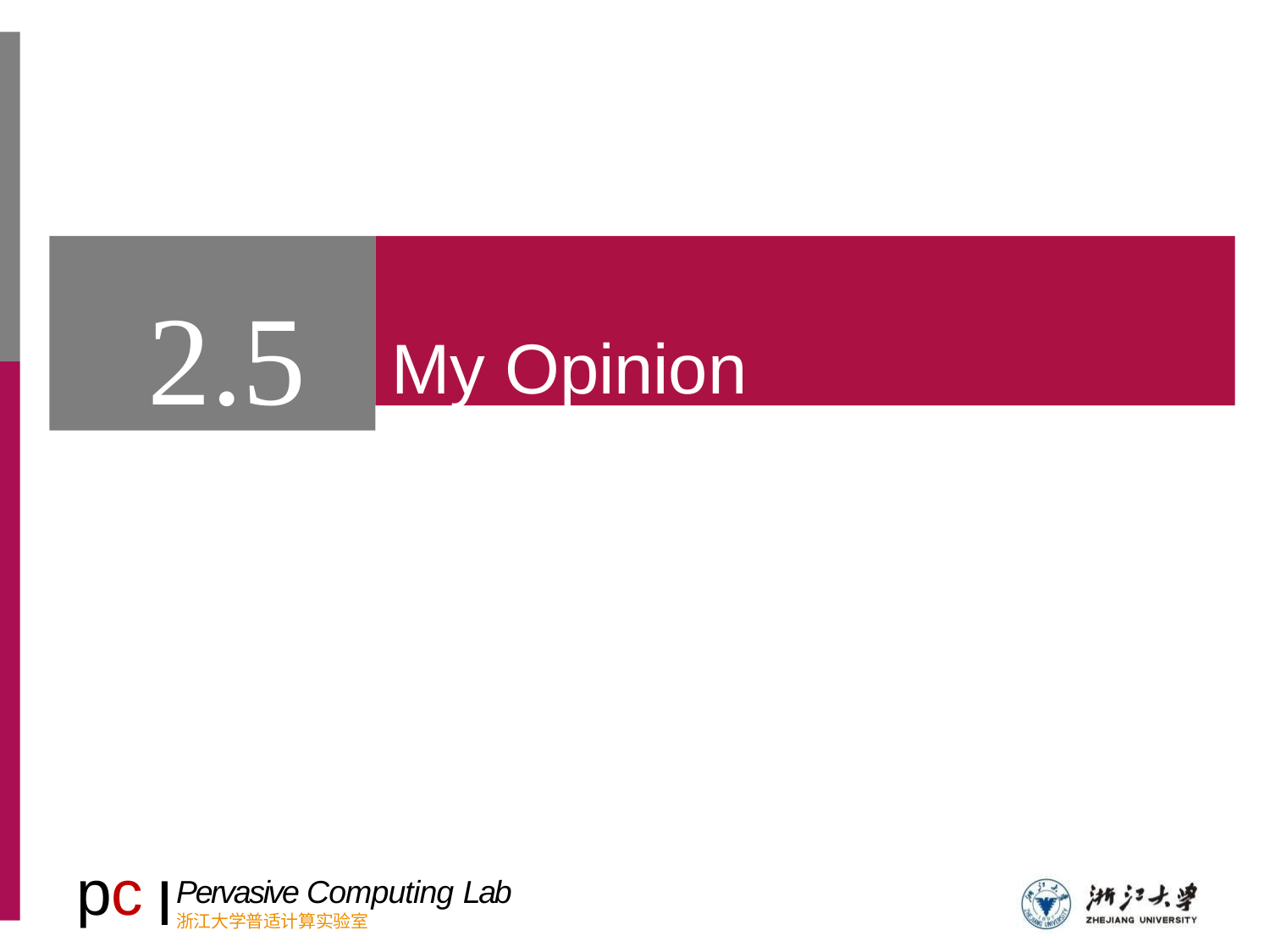

2.5
#
My Opinion
pc
I
Pervasive Computing Lab
浙江大学普适计算实验室